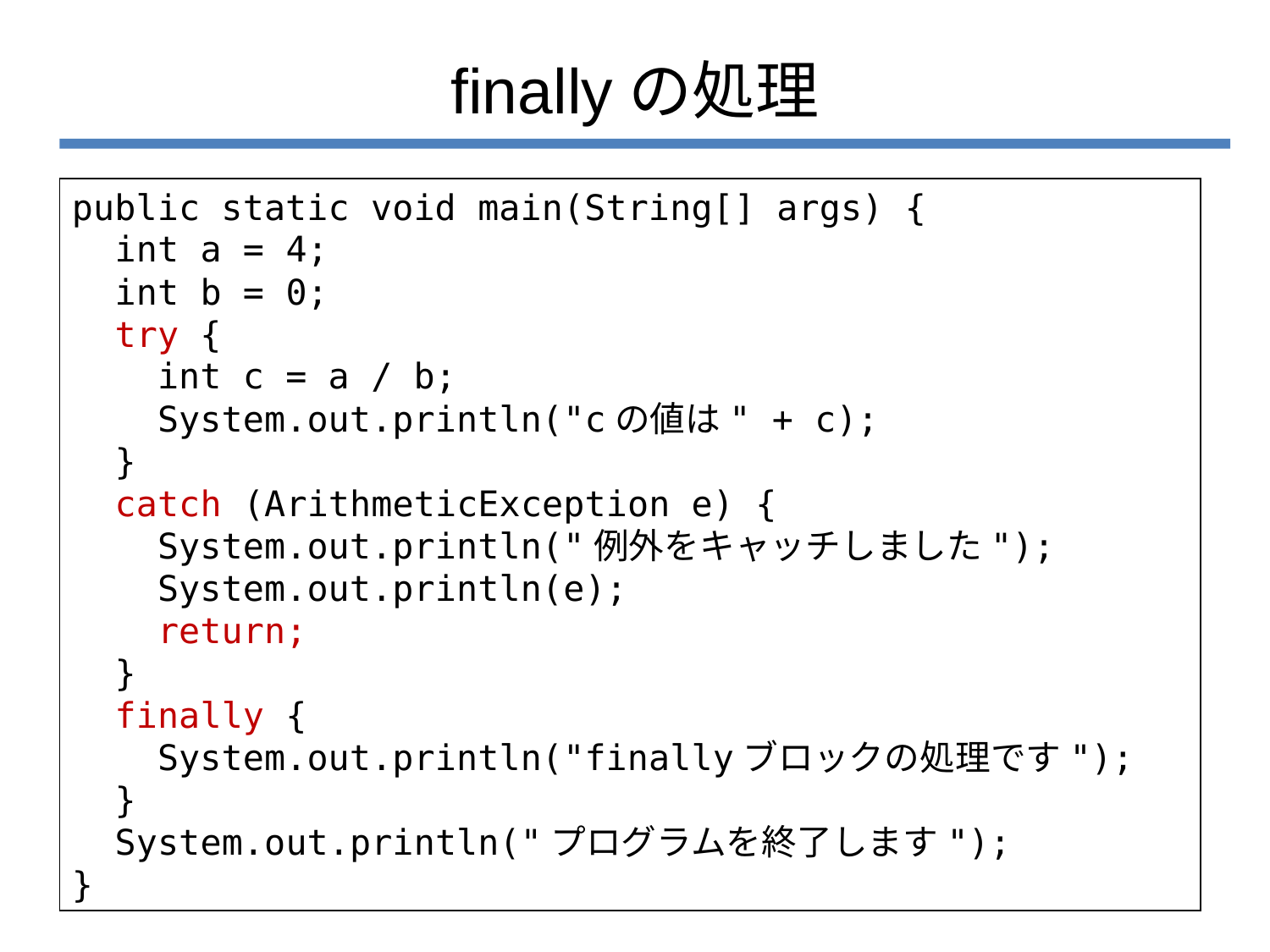

# finallyの処理
public static void main(String[] args) {
  int a = 4;
  int b = 0;
  try {
    int c = a / b;
    System.out.println("cの値は" + c);
  }
  catch (ArithmeticException e) {
    System.out.println("例外をキャッチしました");
    System.out.println(e);
    return;
  }
  finally {
    System.out.println("finallyブロックの処理です");
  }
  System.out.println("プログラムを終了します");
}